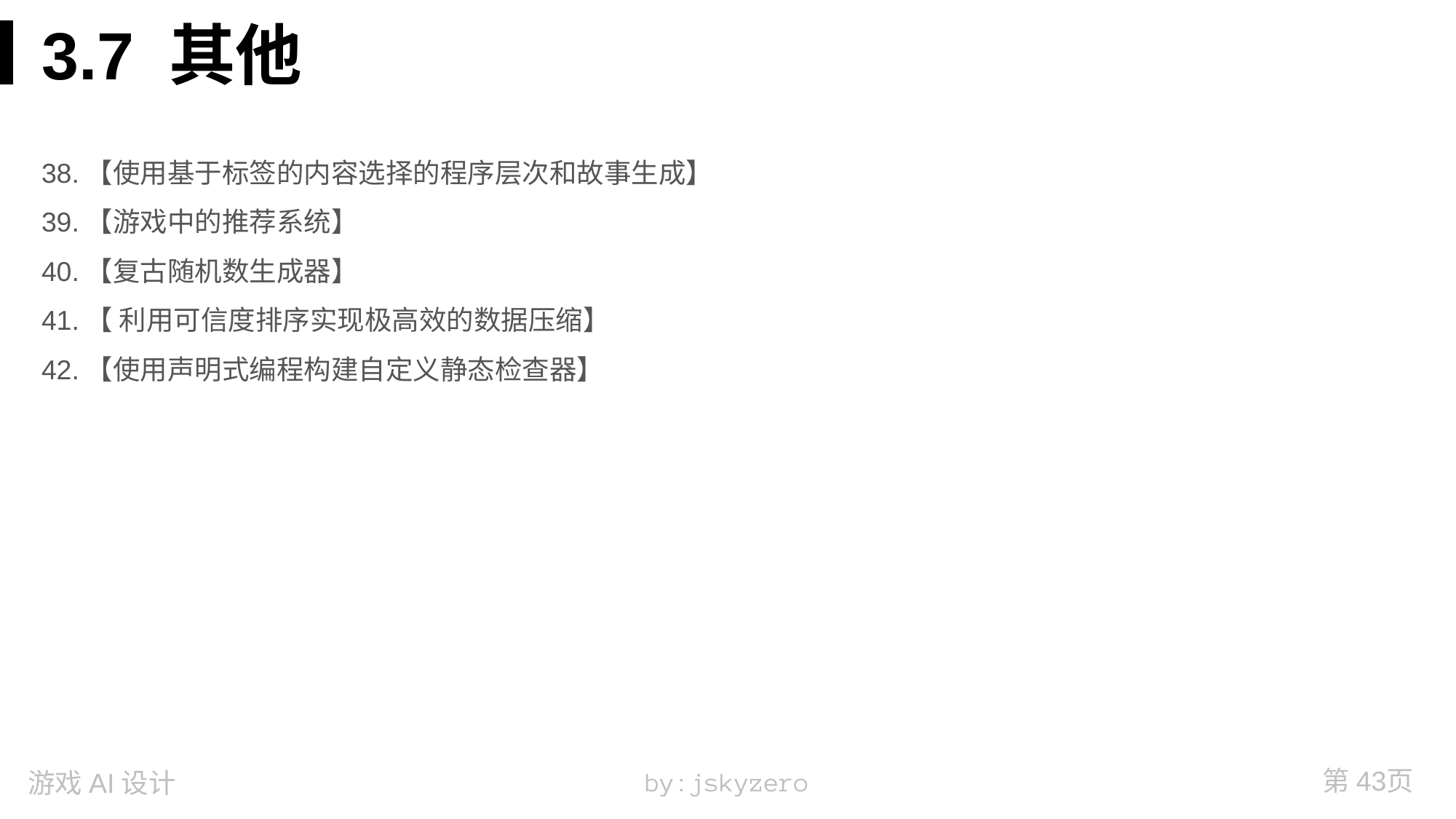

# 3.7 其他
38.【使用基于标签的内容选择的程序层次和故事生成】
39.【游戏中的推荐系统】
40.【复古随机数生成器】
41.【 利用可信度排序实现极高效的数据压缩】
42.【使用声明式编程构建自定义静态检查器】